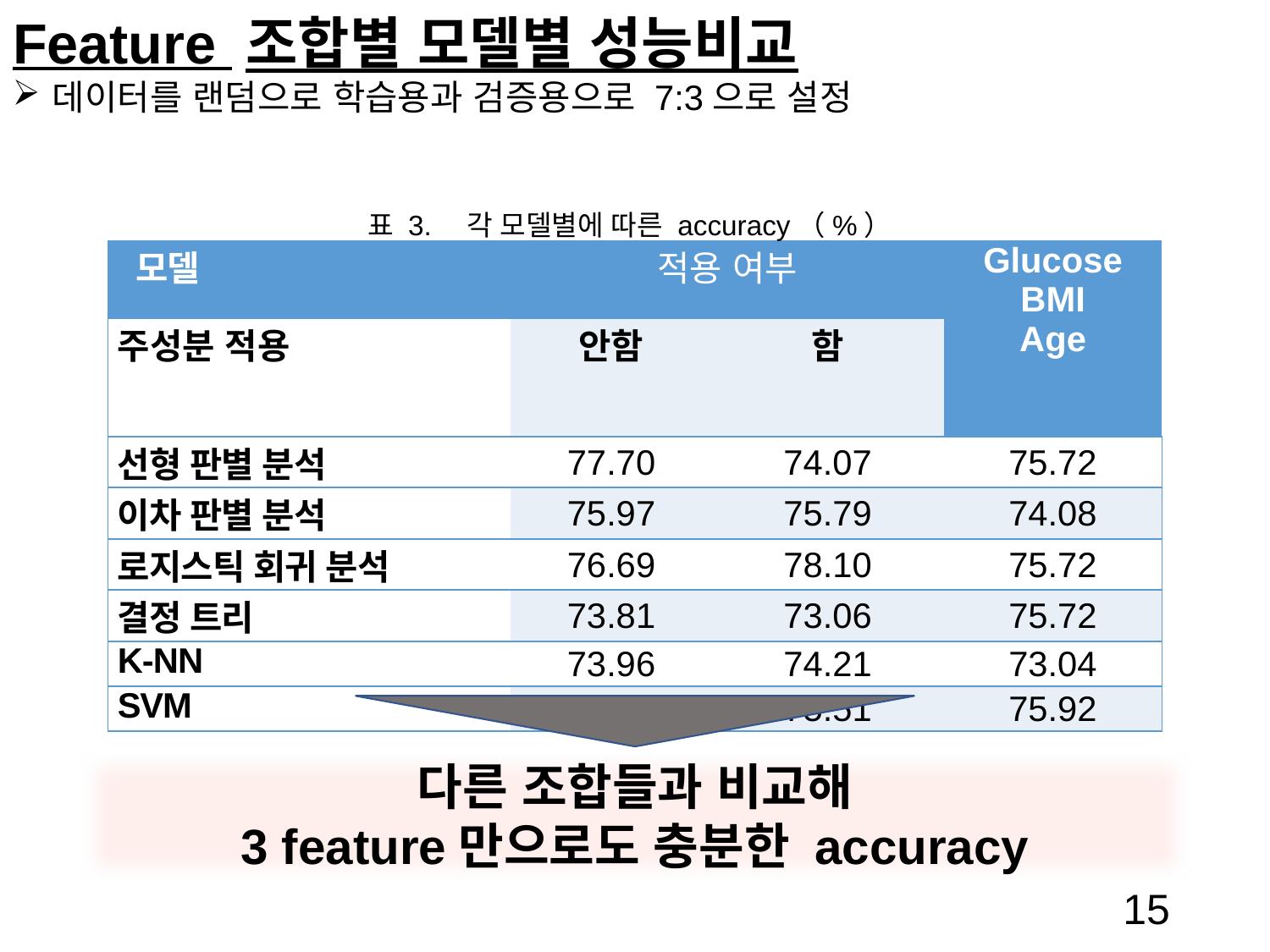

# Feature 조합별 모델별 성능비교
데이터를 랜덤으로 학습용과 검증용으로 7:3으로 설정

표 3.　각 모델별에 따른 accuracy（%）
| 모델 | 적용 여부 |  | Glucose BMI Age |
| --- | --- | --- | --- |
| 주성분 적용 | 안함 | 함 |  |
| 선형 판별 분석 | 77.70 | 74.07 | 75.72 |
| 이차 판별 분석 | 75.97 | 75.79 | 74.08 |
| 로지스틱 회귀 분석 | 76.69 | 78.10 | 75.72 |
| 결정 트리 | 73.81 | 73.06 | 75.72 |
| K-NN | 73.96 | 74.21 | 73.04 |
| SVM | 74.24 | 75.51 | 75.92 |

다른 조합들과 비교해
3 feature만으로도 충분한 accuracy
15